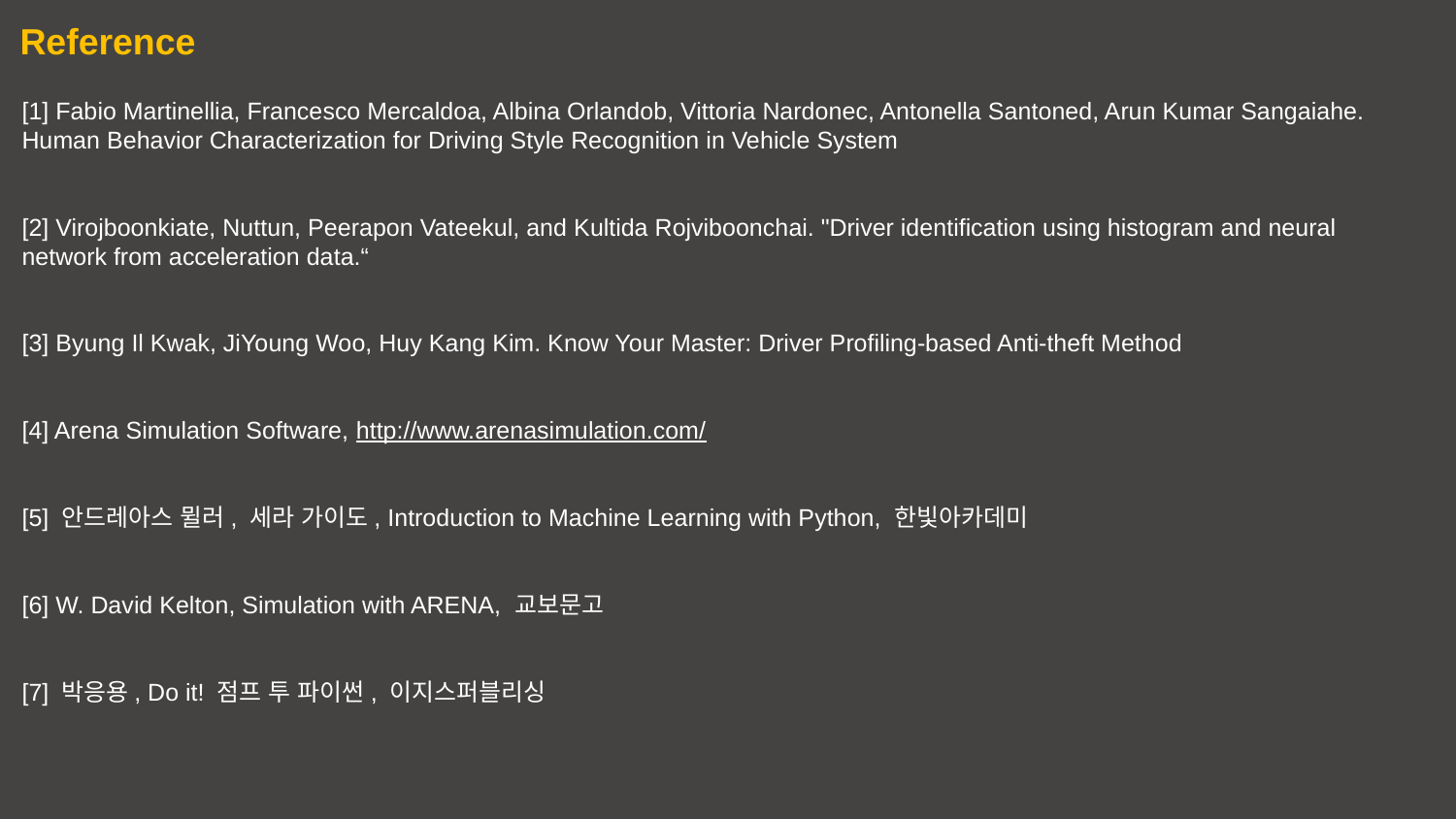

Reference
[1] Fabio Martinellia, Francesco Mercaldoa, Albina Orlandob, Vittoria Nardonec, Antonella Santoned, Arun Kumar Sangaiahe.
Human Behavior Characterization for Driving Style Recognition in Vehicle System

[2] Virojboonkiate, Nuttun, Peerapon Vateekul, and Kultida Rojviboonchai. "Driver identification using histogram and neural network from acceleration data.“

[3] Byung Il Kwak, JiYoung Woo, Huy Kang Kim. Know Your Master: Driver Profiling-based Anti-theft Method

[4] Arena Simulation Software, http://www.arenasimulation.com/

[5] 안드레아스 뮐러, 세라 가이도, Introduction to Machine Learning with Python, 한빛아카데미

[6] W. David Kelton, Simulation with ARENA, 교보문고

[7] 박응용, Do it! 점프 투 파이썬, 이지스퍼블리싱